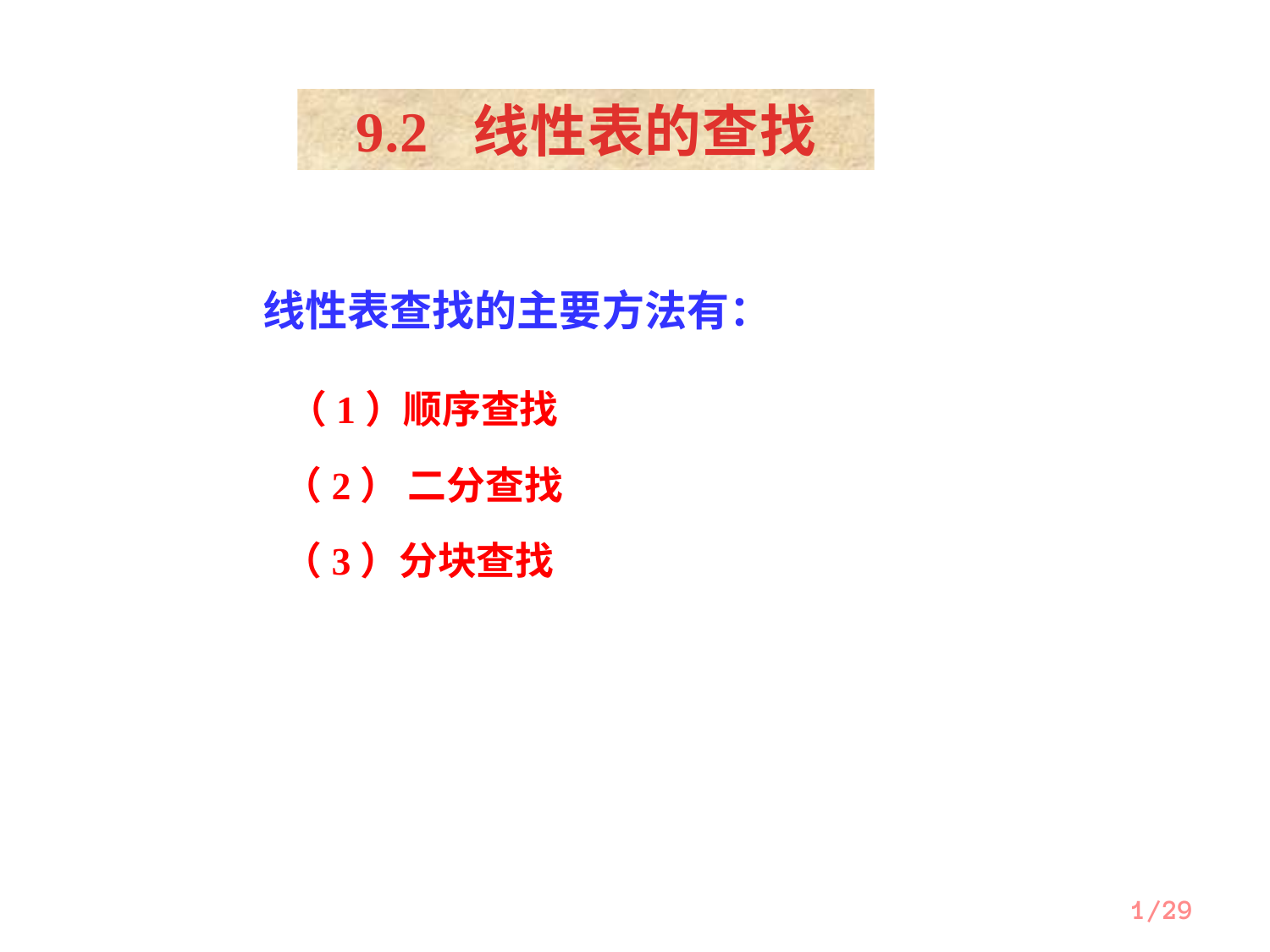

9.2  线性表的查找
　线性表查找的主要方法有：
      （1）顺序查找
      （2） 二分查找
      （3）分块查找
1/29